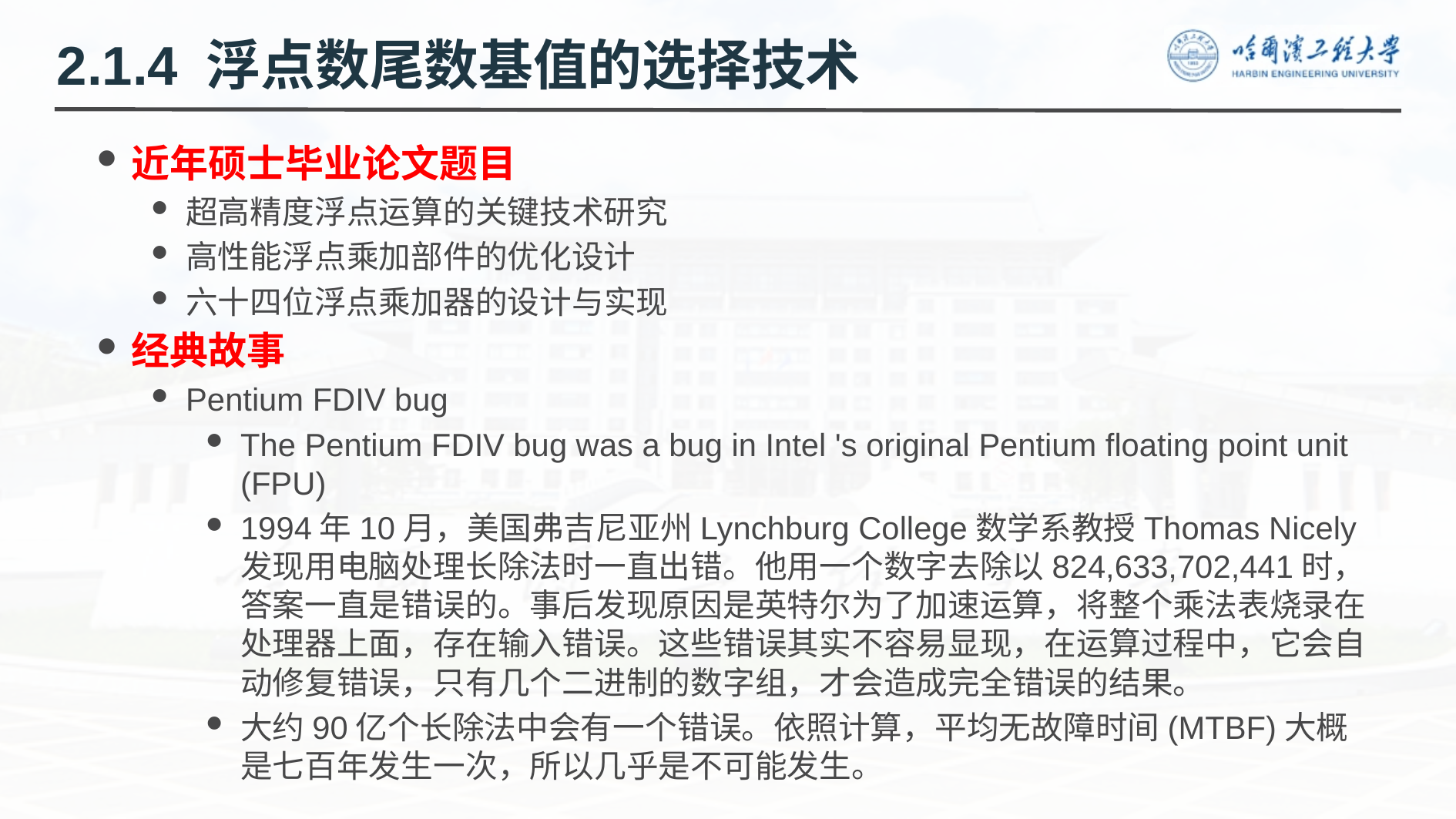

2.1.4 浮点数尾数基值的选择技术
近年硕士毕业论文题目
超高精度浮点运算的关键技术研究
高性能浮点乘加部件的优化设计
六十四位浮点乘加器的设计与实现
经典故事
Pentium FDIV bug
The Pentium FDIV bug was a bug in Intel 's original Pentium floating point unit (FPU)
1994年10月，美国弗吉尼亚州Lynchburg College数学系教授Thomas Nicely发现用电脑处理长除法时一直出错。他用一个数字去除以824,633,702,441时，答案一直是错误的。事后发现原因是英特尔为了加速运算，将整个乘法表烧录在处理器上面，存在输入错误。这些错误其实不容易显现，在运算过程中，它会自动修复错误，只有几个二进制的数字组，才会造成完全错误的结果。
大约90亿个长除法中会有一个错误。依照计算，平均无故障时间(MTBF)大概是七百年发生一次，所以几乎是不可能发生。